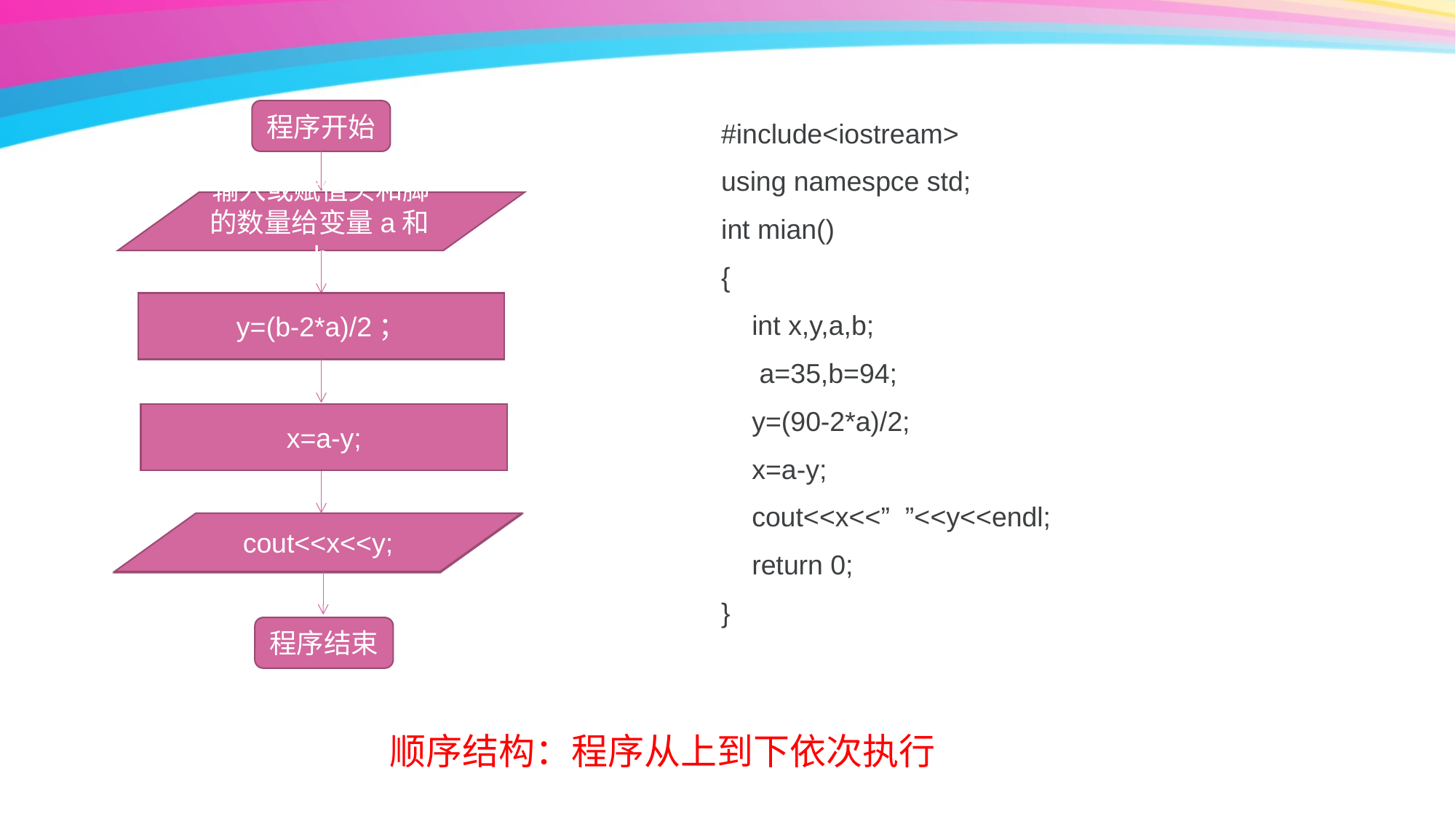

程序开始
#include<iostream>
using namespce std;
int mian()
{
    int x,y,a,b;
     a=35,b=94;
    y=(90-2*a)/2;
    x=a-y;
    cout<<x<<”  ”<<y<<endl;
    return 0;
}

输入或赋值头和脚的数量给变量a和b
y=(b-2*a)/2；
计算兔子的数量
计算鸡的数量
x=a-y;
cout<<x<<y;
输出鸡和兔的值
程序结束
顺序结构：程序从上到下依次执行